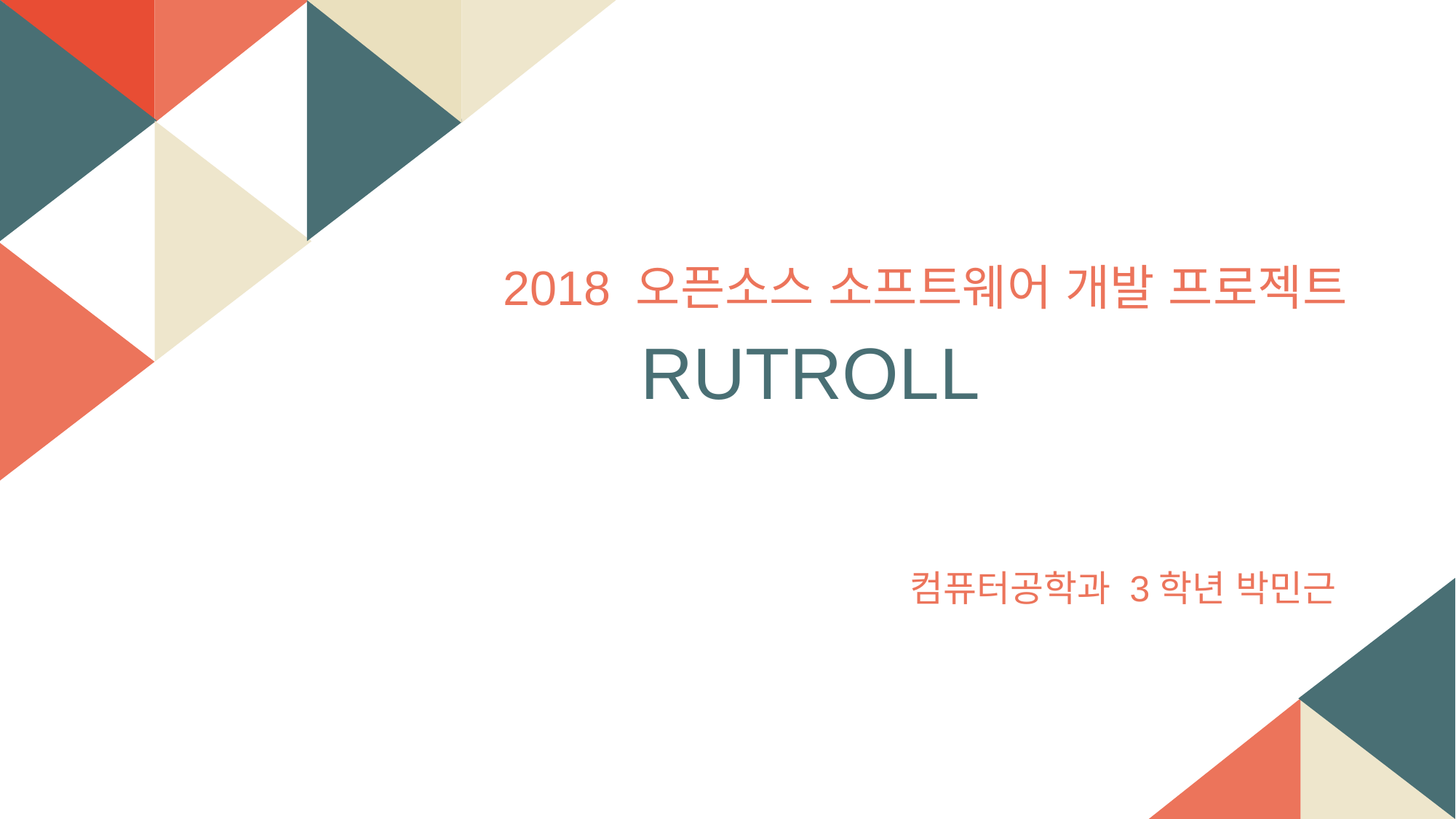

2018 오픈소스 소프트웨어 개발 프로젝트
RUTROLL
컴퓨터공학과 3학년 박민근